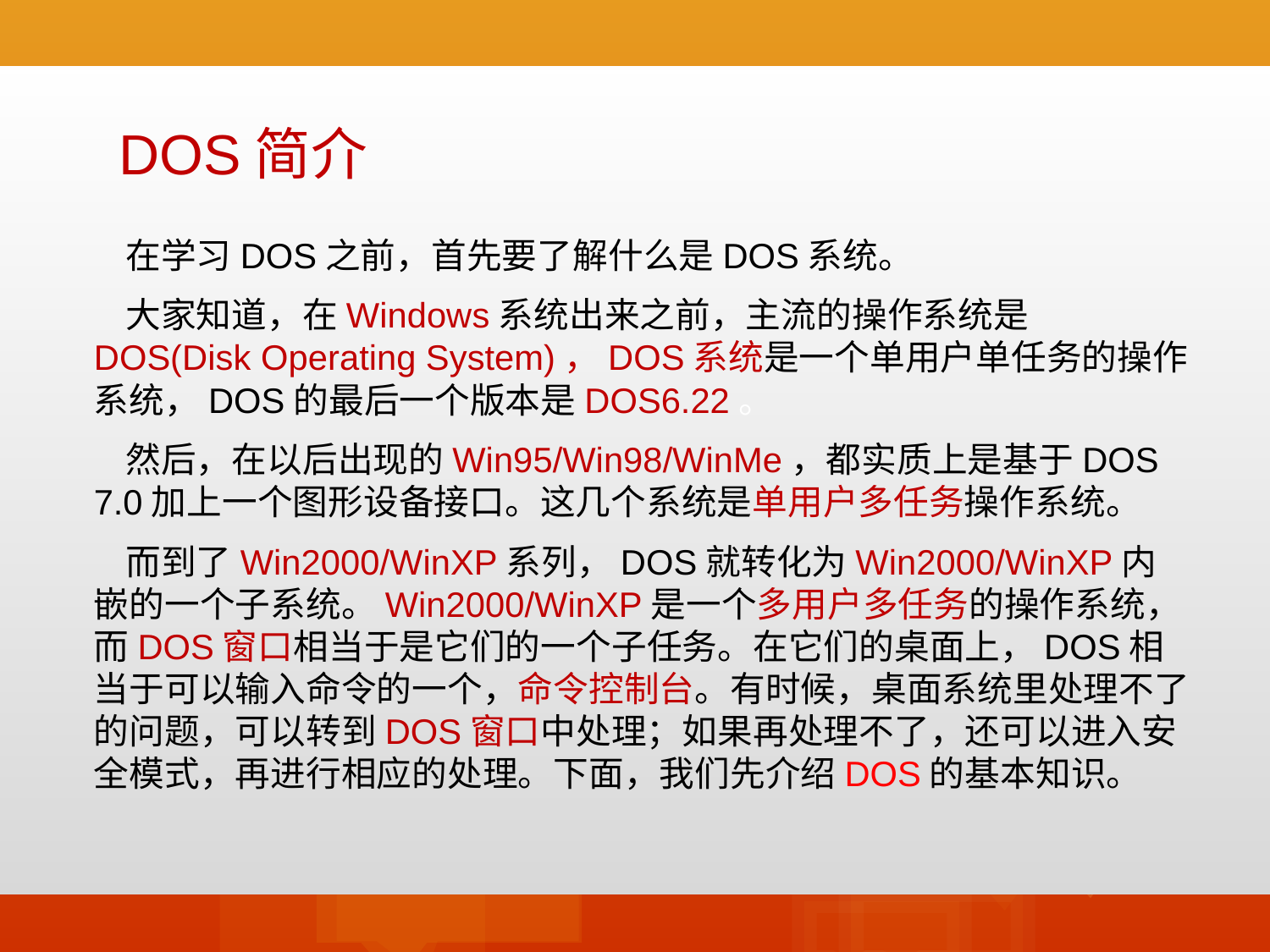

DOS简介
   在学习DOS之前，首先要了解什么是DOS系统。
   大家知道，在Windows系统出来之前，主流的操作系统是DOS(Disk Operating System)，DOS系统是一个单用户单任务的操作系统，DOS的最后一个版本是DOS6.22。
   然后，在以后出现的Win95/Win98/WinMe，都实质上是基于DOS 7.0加上一个图形设备接口。这几个系统是单用户多任务操作系统。
   而到了Win2000/WinXP系列，DOS就转化为Win2000/WinXP内嵌的一个子系统。Win2000/WinXP是一个多用户多任务的操作系统，而DOS窗口相当于是它们的一个子任务。在它们的桌面上，DOS相当于可以输入命令的一个，命令控制台。有时候，桌面系统里处理不了的问题，可以转到DOS窗口中处理；如果再处理不了，还可以进入安全模式，再进行相应的处理。下面，我们先介绍DOS的基本知识。